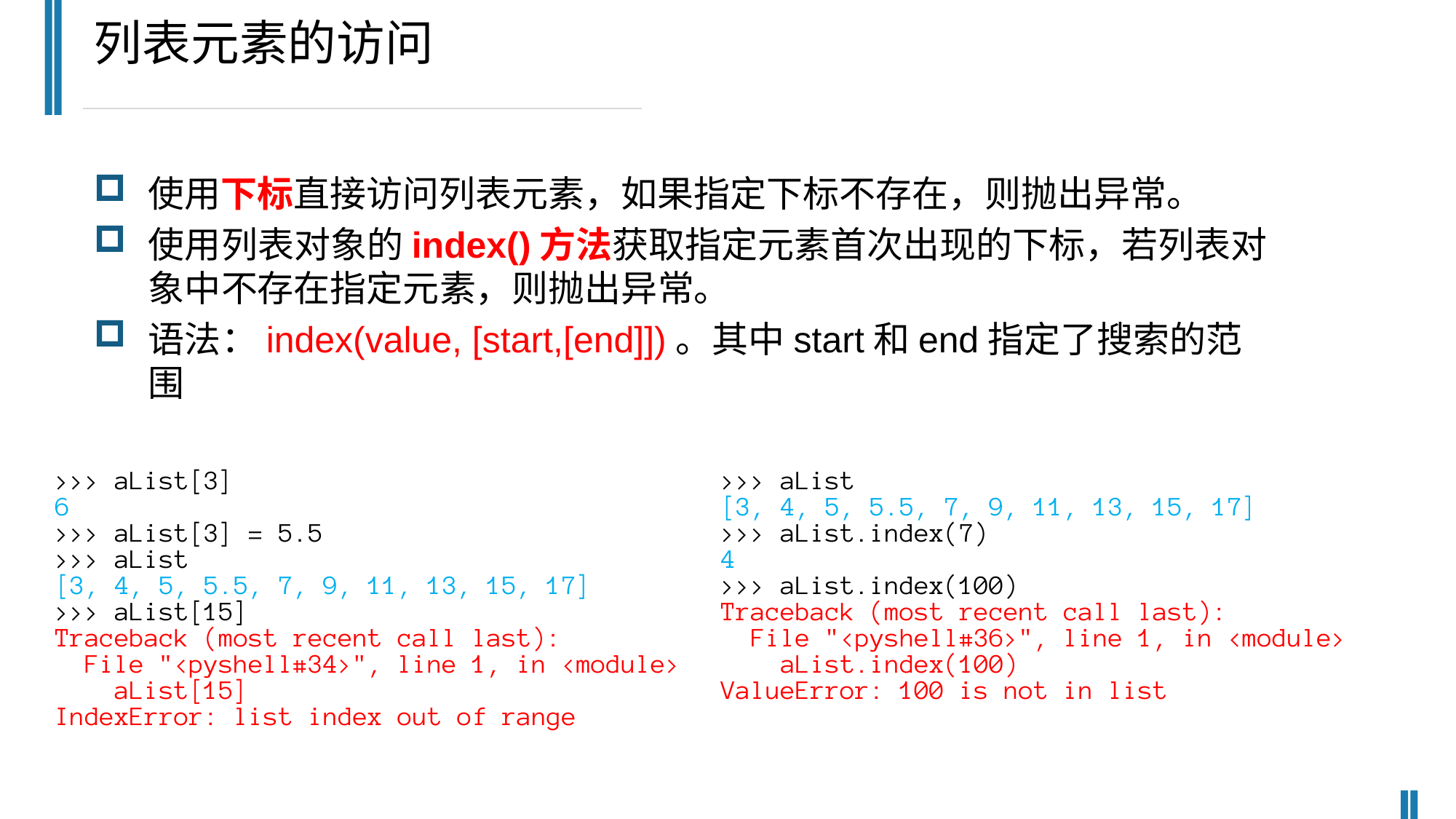

列表元素的访问

使用下标直接访问列表元素，如果指定下标不存在，则抛出异常。
使用列表对象的index()方法获取指定元素首次出现的下标，若列表对象中不存在指定元素，则抛出异常。
语法：index(value, [start,[end]])。其中start和end指定了搜索的范围

>>> aList[3]
6
>>> aList[3] = 5.5
>>> aList
[3, 4, 5, 5.5, 7, 9, 11, 13, 15, 17]
>>> aList[15]
Traceback (most recent call last):
  File "<pyshell#34>", line 1, in <module>
    aList[15]
IndexError: list index out of range
>>> aList
[3, 4, 5, 5.5, 7, 9, 11, 13, 15, 17]
>>> aList.index(7)
4
>>> aList.index(100)
Traceback (most recent call last):
  File "<pyshell#36>", line 1, in <module>
    aList.index(100)
ValueError: 100 is not in list